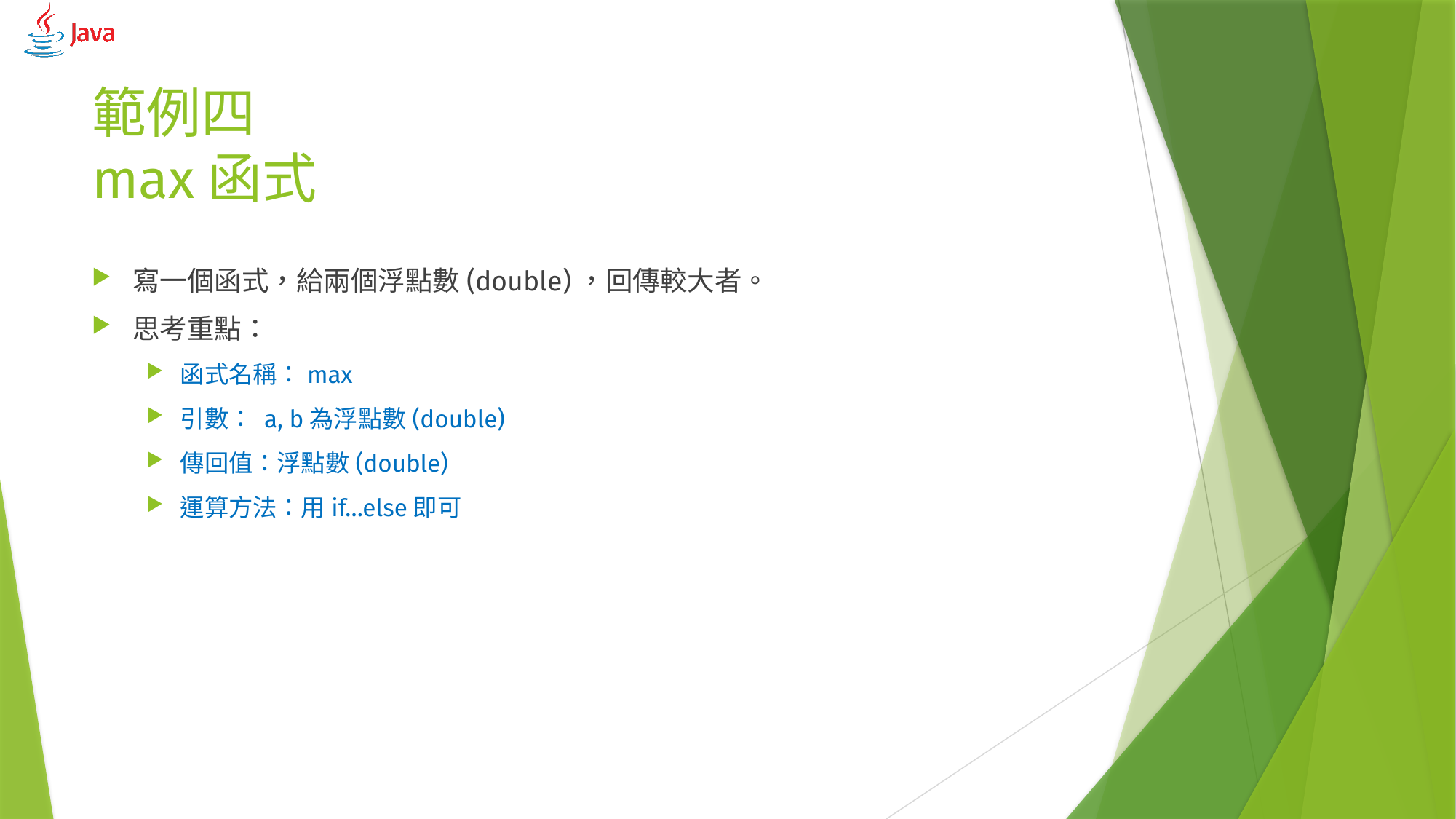

# 範例四 max函式
寫一個函式，給兩個浮點數(double)，回傳較大者。
思考重點：
函式名稱：max
引數： a, b為浮點數(double)
傳回值：浮點數(double)
運算方法：用if…else即可